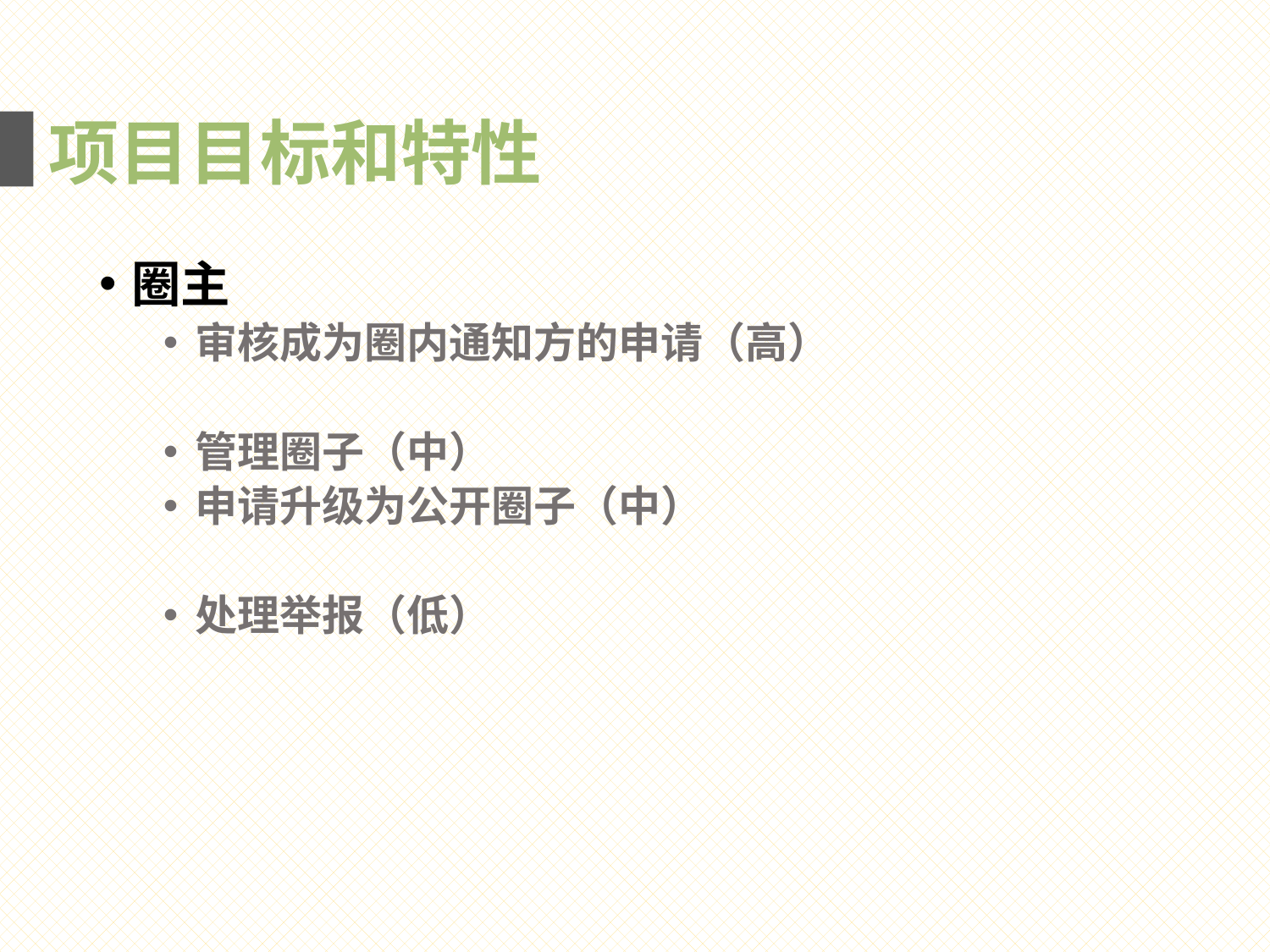

项目目标和特性

圈主
审核成为圈内通知方的申请（高）

管理圈子（中）
申请升级为公开圈子（中）

处理举报（低）